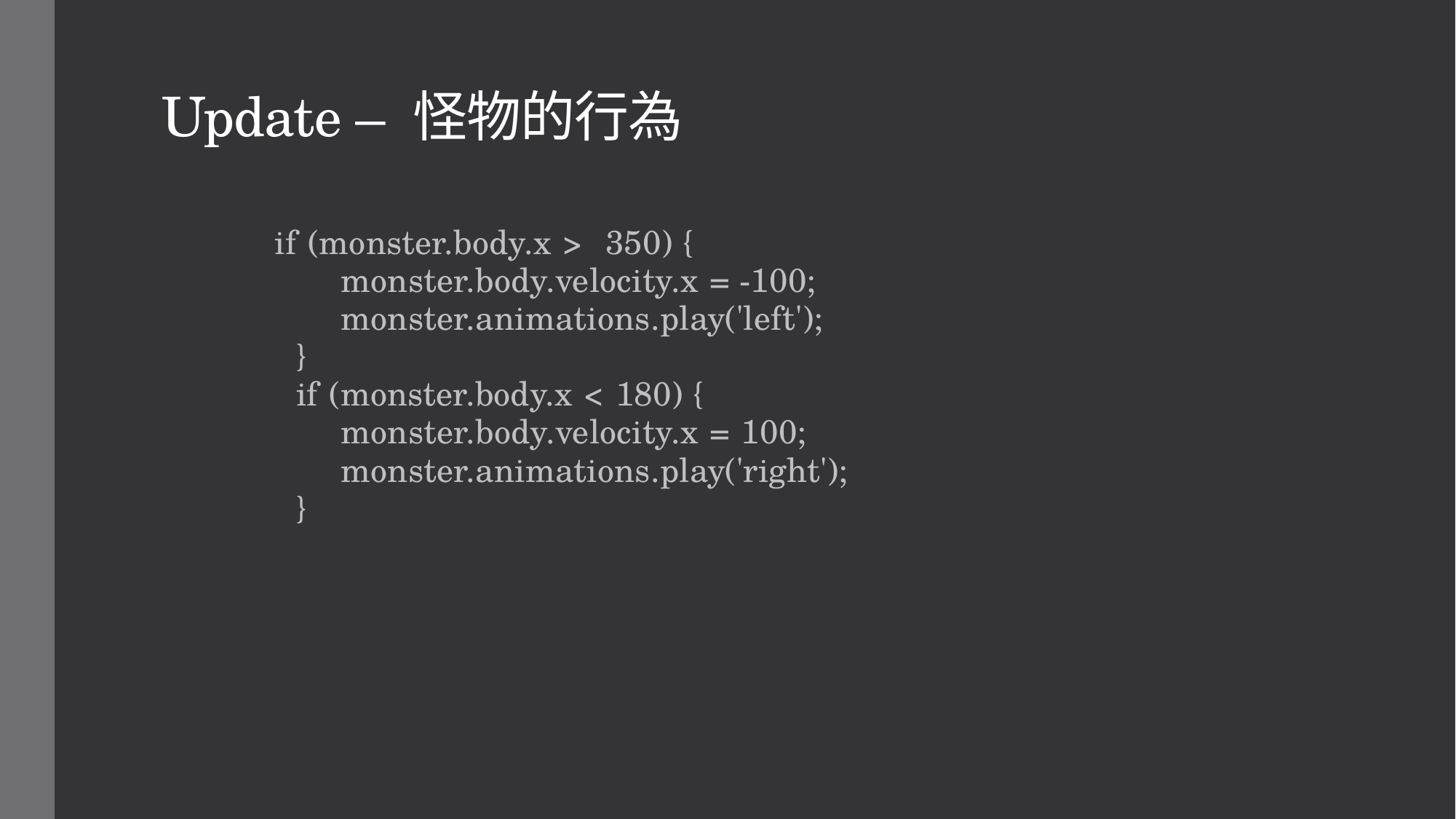

# Update – 怪物的行為
            if (monster.body.x >  350) {
                monster.body.velocity.x = -100;
                monster.animations.play('left');
            }
            if (monster.body.x < 180) {
                monster.body.velocity.x = 100;
                monster.animations.play('right');
            }